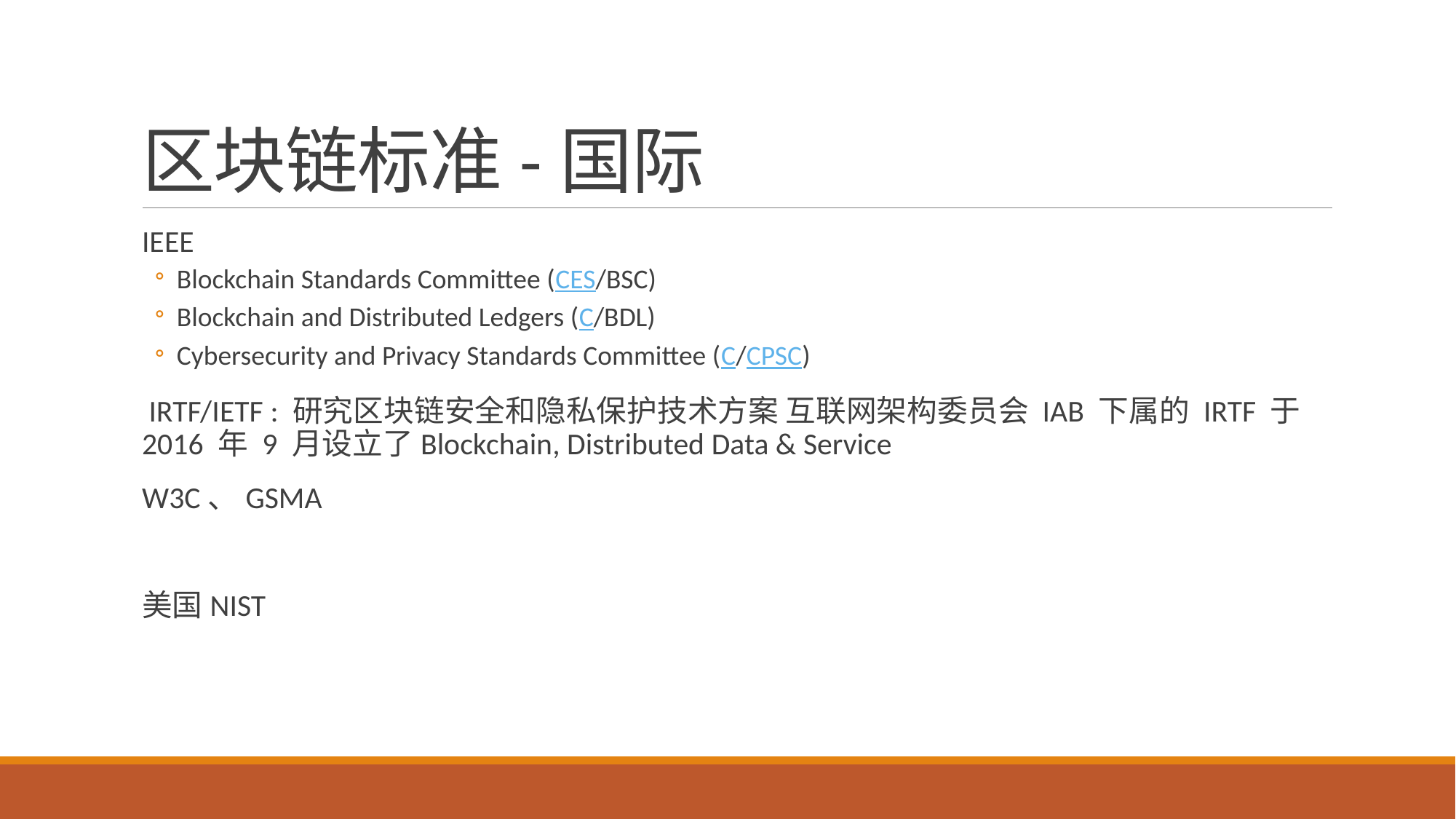

# 区块链标准-国际
IEEE
Blockchain Standards Committee (CES/BSC)
Blockchain and Distributed Ledgers (C/BDL)
Cybersecurity and Privacy Standards Committee (C/CPSC)
 IRTF/IETF : 研究区块链安全和隐私保护技术方案 互联网架构委员会 IAB 下属的 IRTF 于 2016 年 9 月设立了Blockchain, Distributed Data & Service
W3C、GSMA

美国NIST